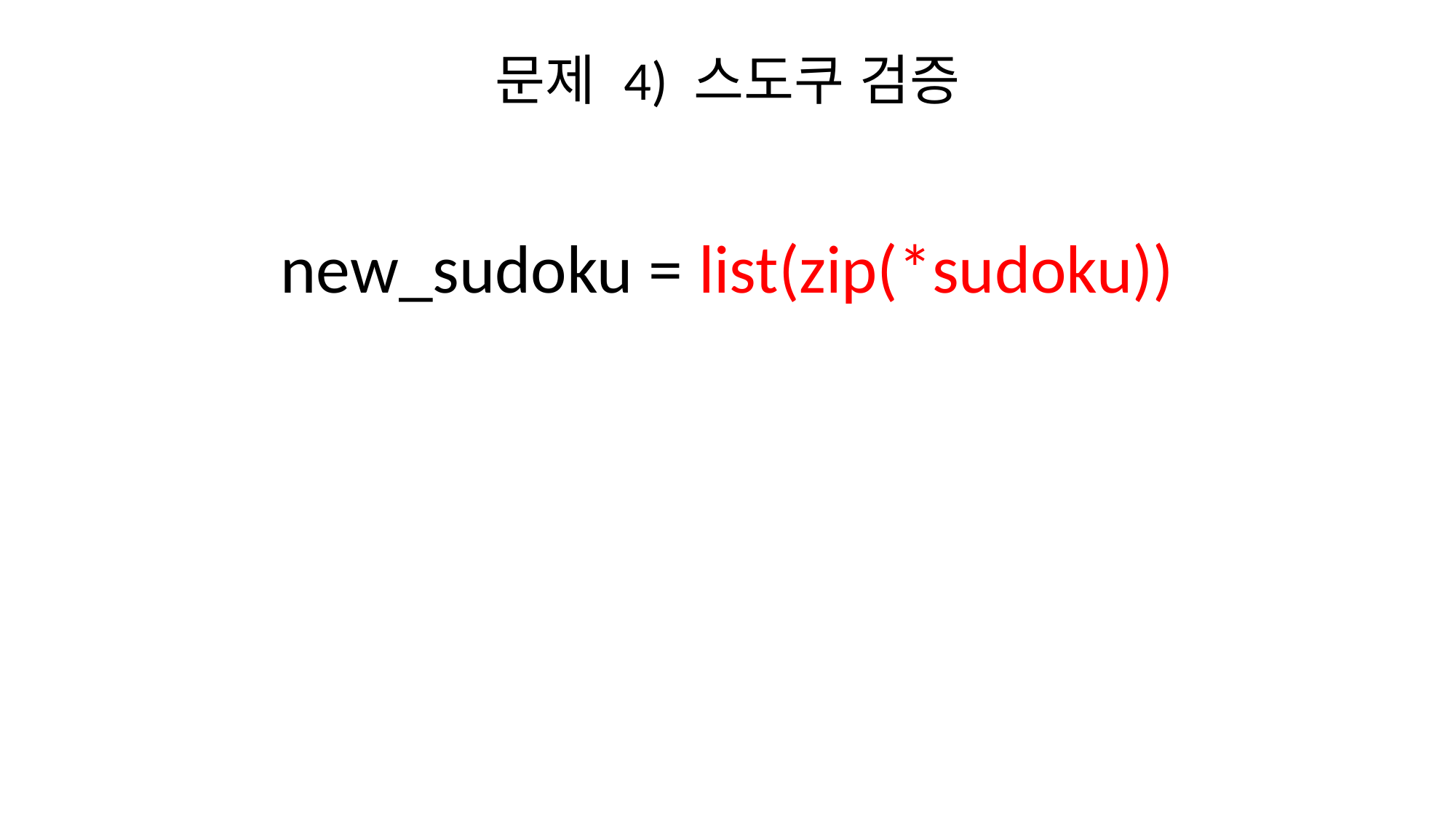

# 문제 4) 스도쿠 검증
new_sudoku = list(zip(*sudoku))